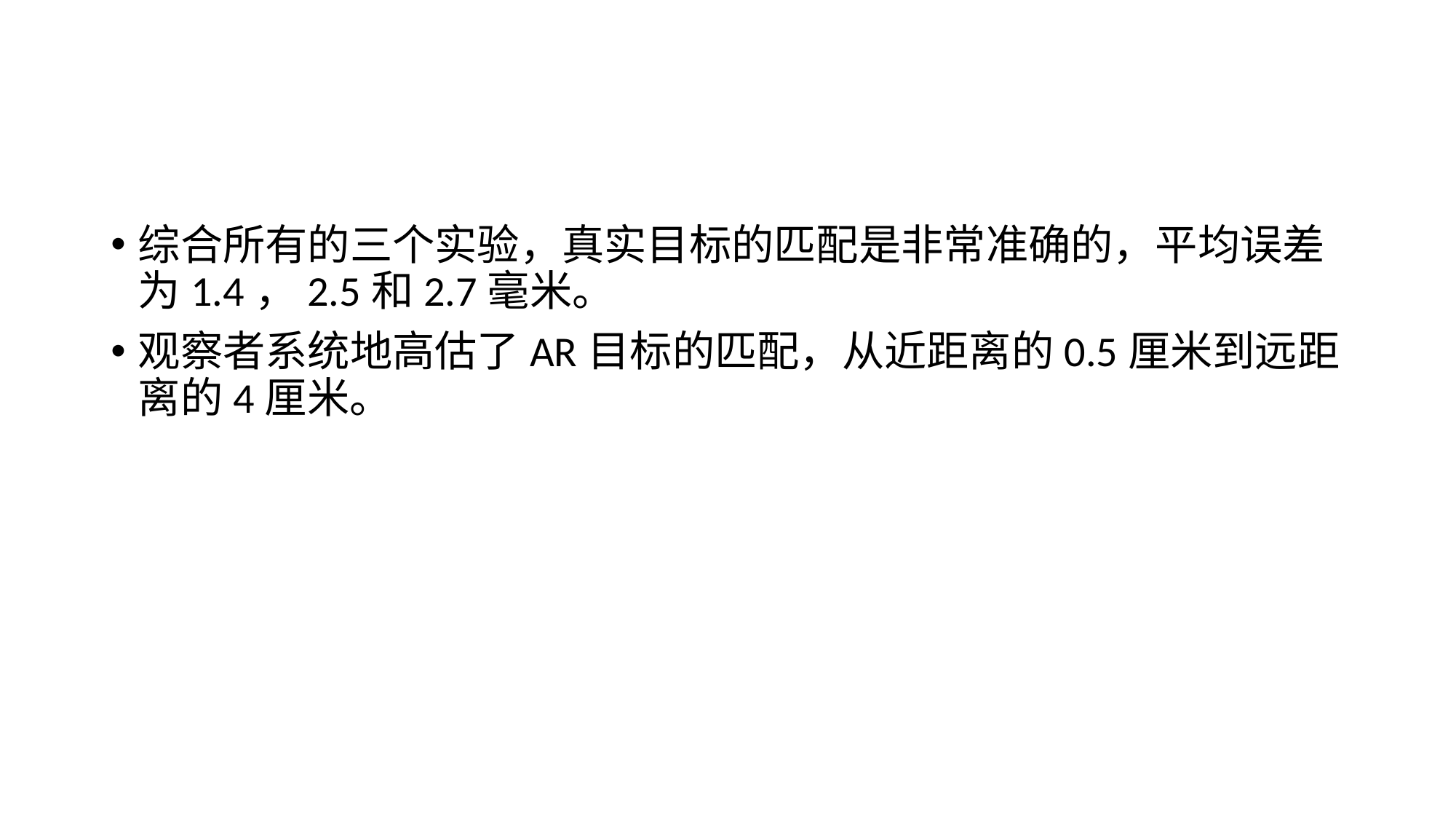

#
综合所有的三个实验，真实目标的匹配是非常准确的，平均误差为1.4，2.5和2.7毫米。
观察者系统地高估了AR目标的匹配，从近距离的0.5厘米到远距离的4厘米。